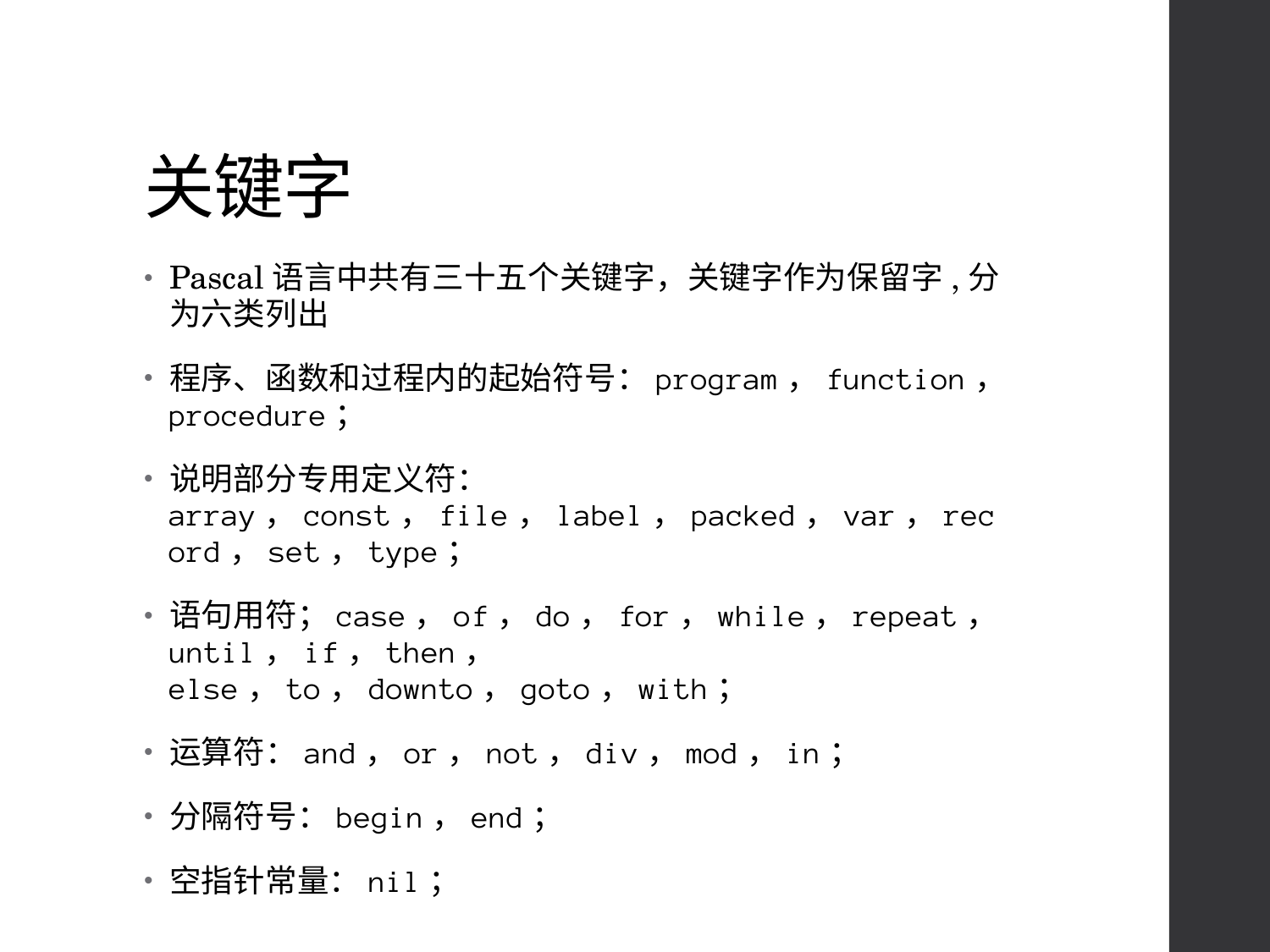

# 关键字
Pascal语言中共有三十五个关键字，关键字作为保留字,分为六类列出
程序、函数和过程内的起始符号：program，function，procedure；
说明部分专用定义符： array，const，file，label，packed，var，record，set，type；
语句用符；case，of，do，for，while，repeat，until，if，then， else，to，downto，goto，with；
运算符：and，or，not，div，mod，in；
分隔符号：begin，end；
空指针常量：nil；